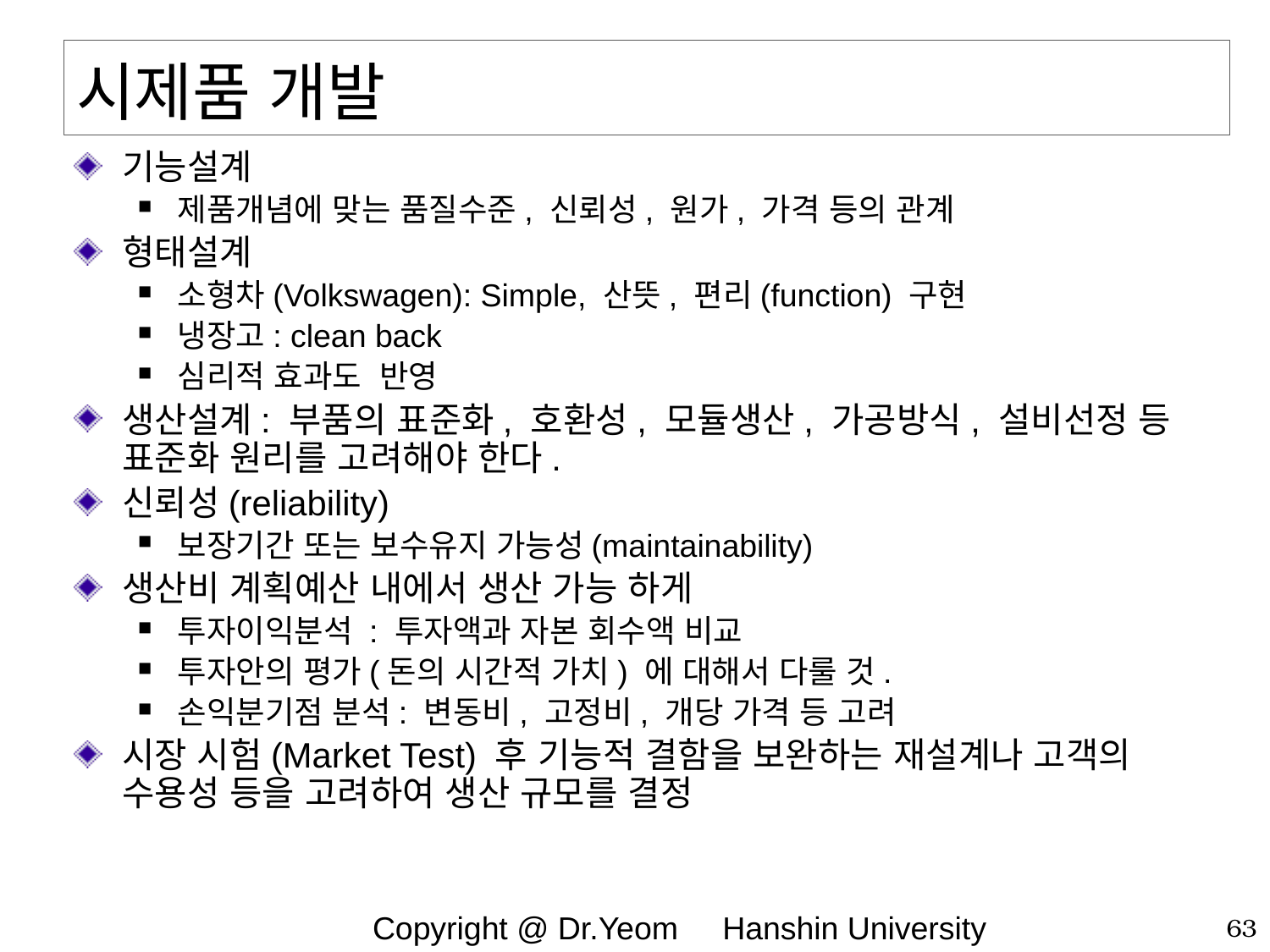

# 시제품 개발
기능설계
제품개념에 맞는 품질수준, 신뢰성, 원가, 가격 등의 관계
형태설계
소형차(Volkswagen): Simple, 산뜻, 편리(function) 구현
냉장고: clean back
심리적 효과도  반영
생산설계: 부품의 표준화, 호환성, 모듈생산, 가공방식, 설비선정 등 표준화 원리를 고려해야 한다.
신뢰성(reliability)
보장기간 또는 보수유지 가능성(maintainability)
생산비 계획예산 내에서 생산 가능 하게
투자이익분석 : 투자액과 자본 회수액 비교
투자안의 평가(돈의 시간적 가치) 에 대해서 다룰 것.
손익분기점 분석: 변동비, 고정비, 개당 가격 등 고려
시장 시험(Market Test) 후 기능적 결함을 보완하는 재설계나 고객의 수용성 등을 고려하여 생산 규모를 결정
63